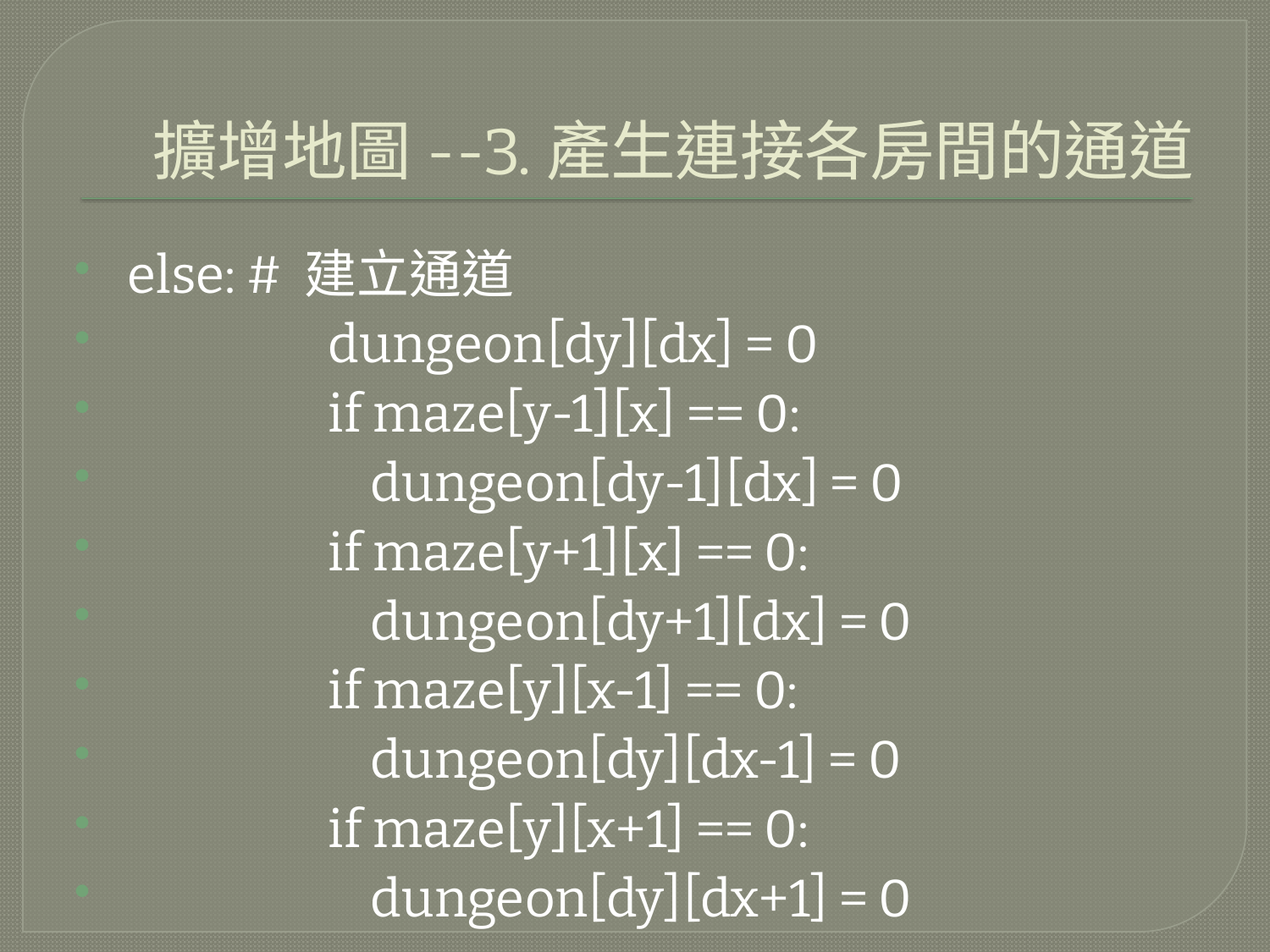

# 擴增地圖--3.產生連接各房間的通道
 else: # 建立通道
                    dungeon[dy][dx] = 0
                    if maze[y-1][x] == 0:
                        dungeon[dy-1][dx] = 0
                    if maze[y+1][x] == 0:
                        dungeon[dy+1][dx] = 0
                    if maze[y][x-1] == 0:
                        dungeon[dy][dx-1] = 0
                    if maze[y][x+1] == 0:
                        dungeon[dy][dx+1] = 0